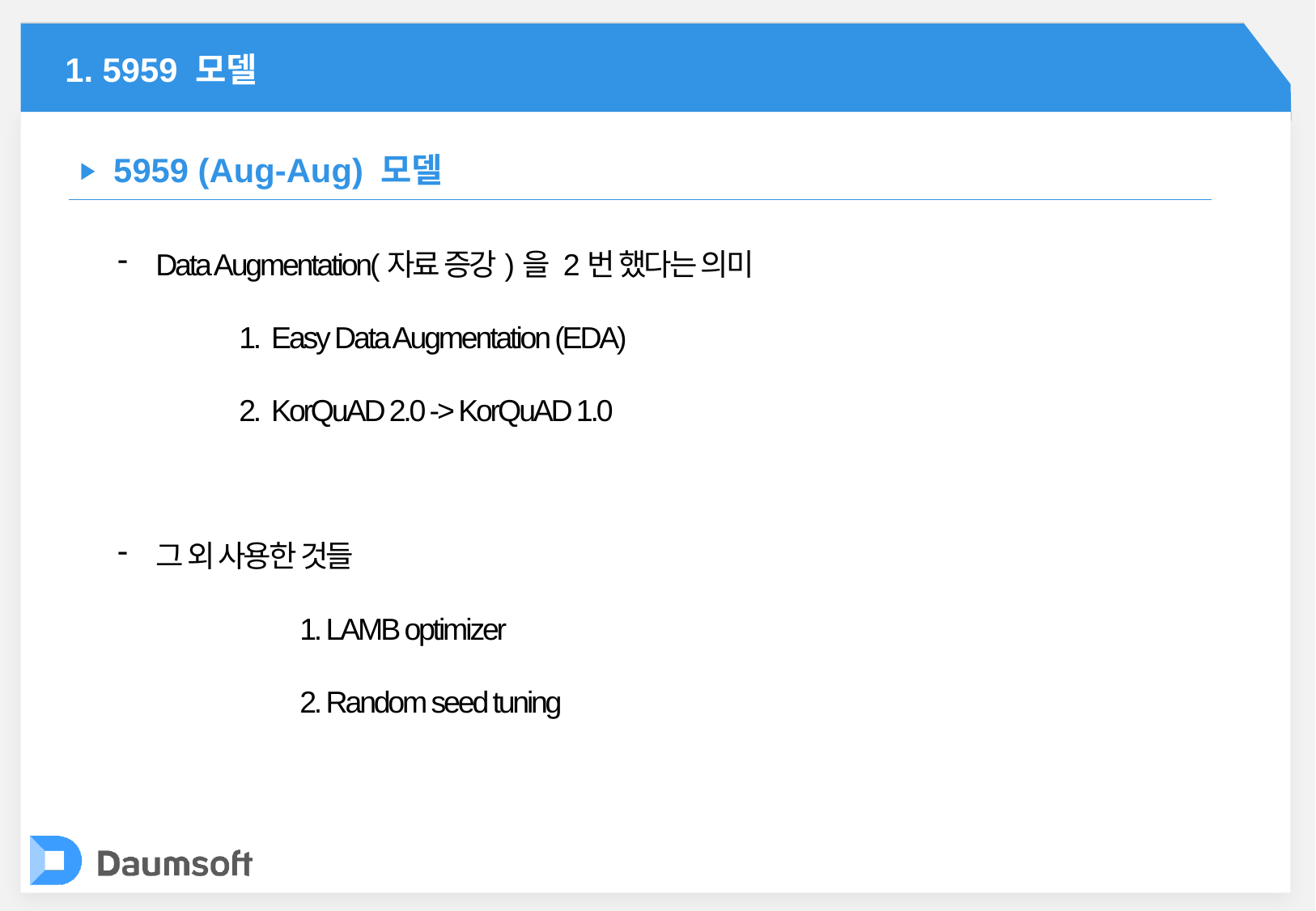

1. 5959 모델
5959 (Aug-Aug) 모델
 ▶
Data Augmentation(자료 증강)을 2번 했다는 의미
	1.  Easy Data Augmentation (EDA)
	2.  KorQuAD 2.0 -> KorQuAD 1.0

그 외 사용한 것들
	1. LAMB optimizer
	2. Random seed tuning